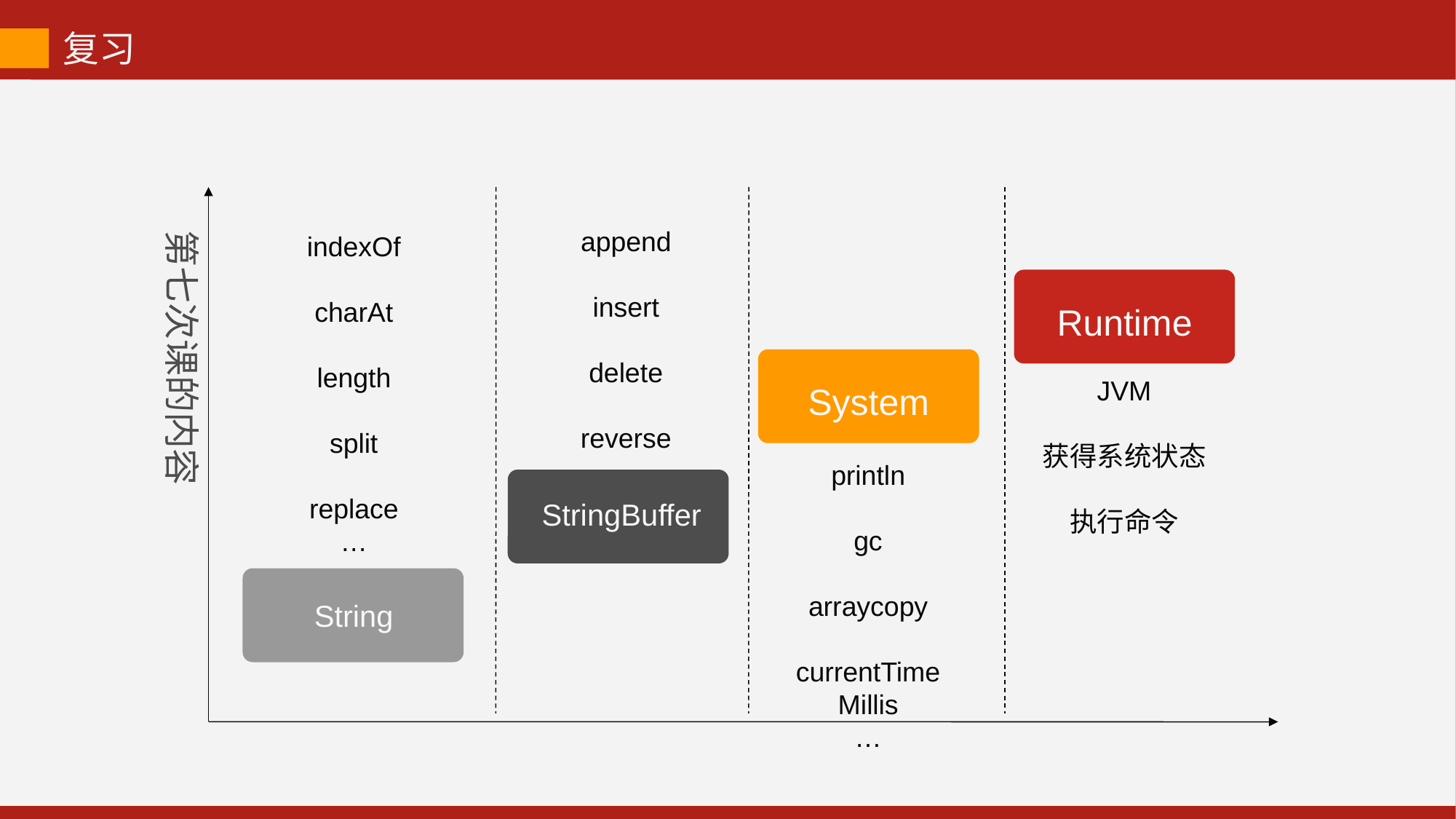

复习

append

insert

delete

reverse
第七次课的内容
indexOf

charAt

length

split

replace
…

Runtime

System
JVM

获得系统状态

执行命令
println

gc

arraycopy

currentTimeMillis
…

StringBuffer

String